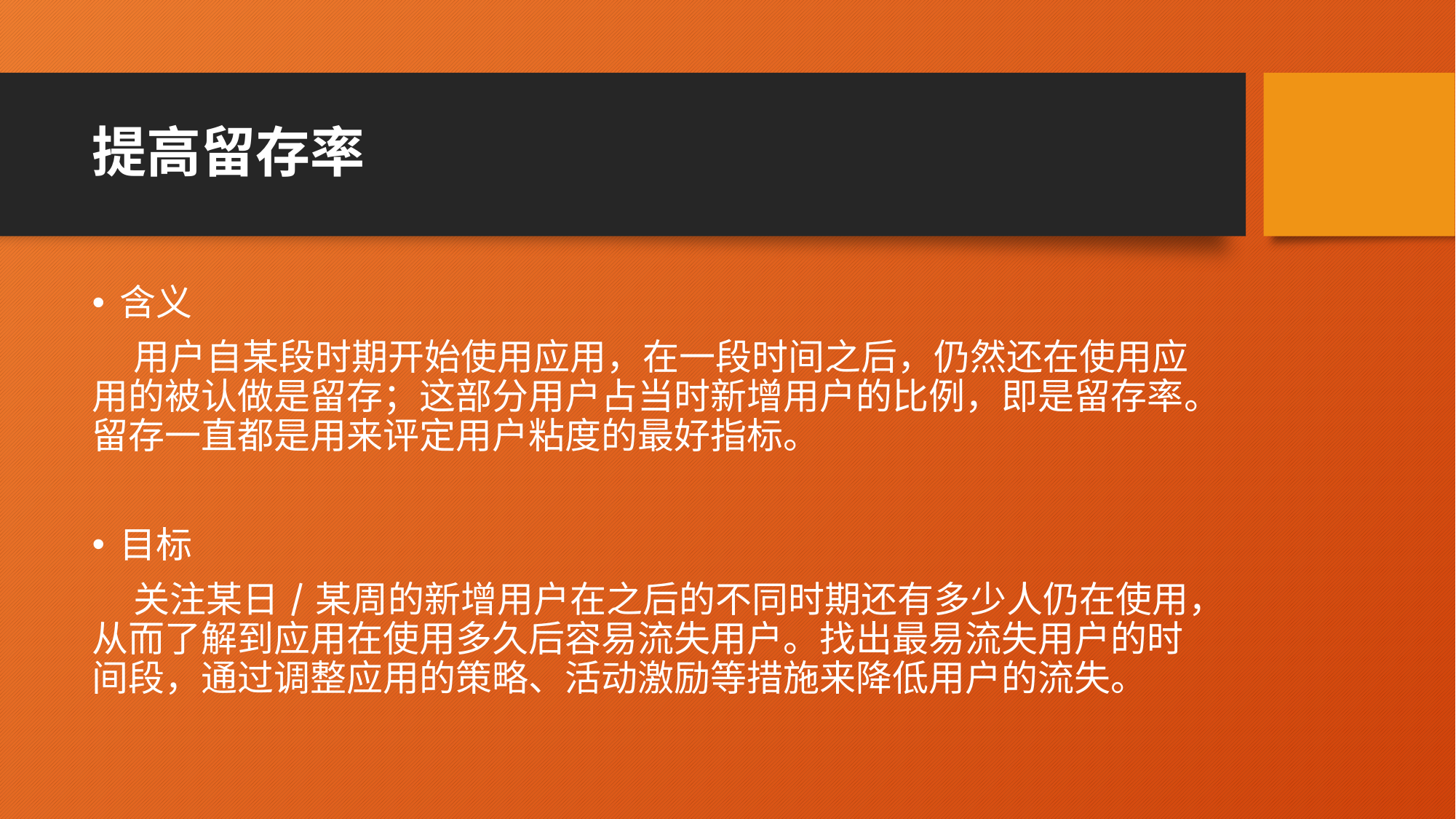

# 提高留存率
含义
    用户自某段时期开始使用应用，在一段时间之后，仍然还在使用应用的被认做是留存；这部分用户占当时新增用户的比例，即是留存率。留存一直都是用来评定用户粘度的最好指标。

目标
    关注某日/某周的新增用户在之后的不同时期还有多少人仍在使用，从而了解到应用在使用多久后容易流失用户。找出最易流失用户的时间段，通过调整应用的策略、活动激励等措施来降低用户的流失。